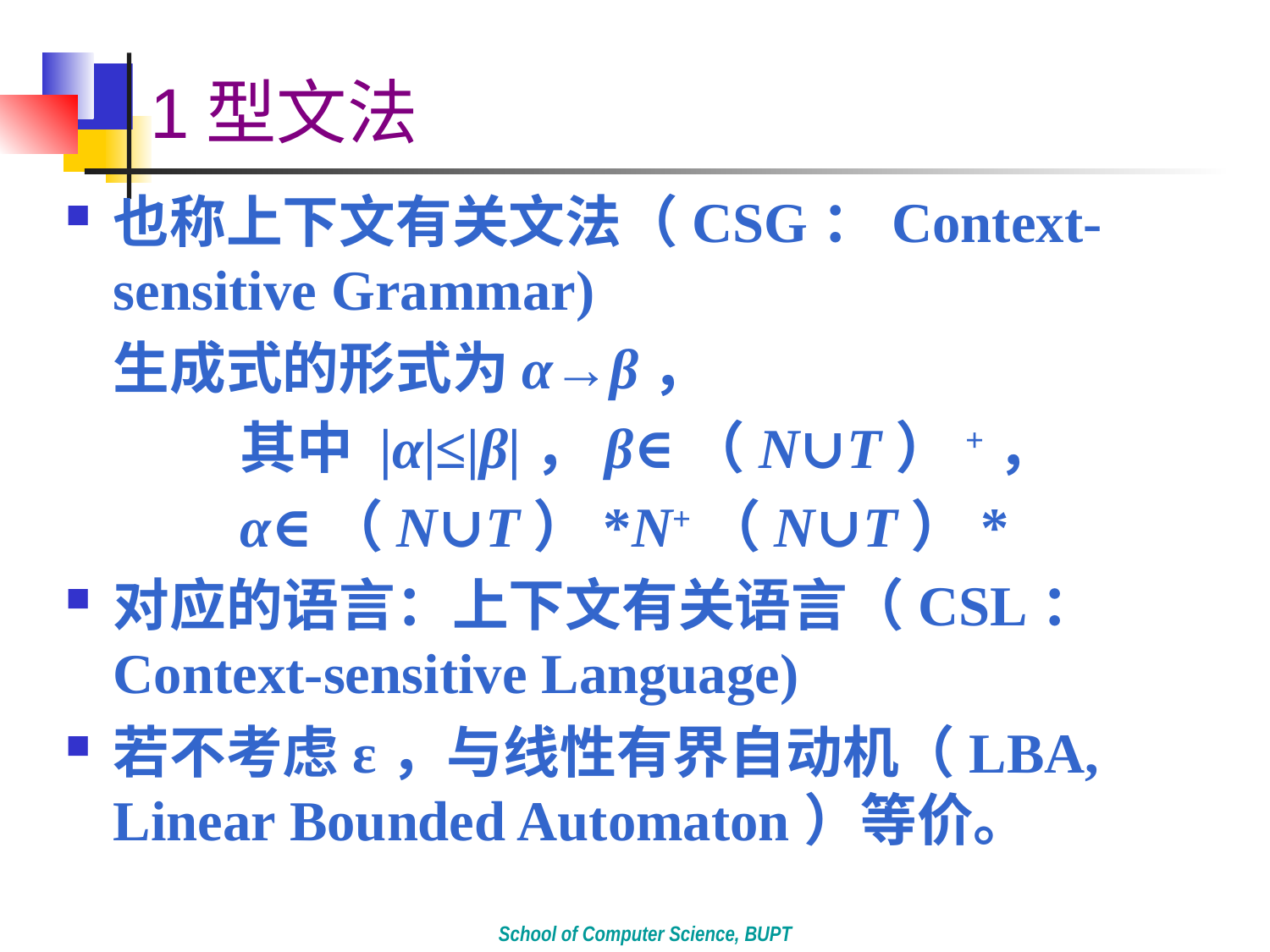

# 1型文法
也称上下文有关文法（CSG：Context-sensitive Grammar)
	生成式的形式为α→β，
		其中 |α|≤|β|，β∈（N∪T）+，
		α∈（N∪T）*N+（N∪T）*
对应的语言：上下文有关语言（CSL：Context-sensitive Language)
若不考虑ε，与线性有界自动机（LBA, Linear Bounded Automaton）等价。

School of Computer Science, BUPT
39